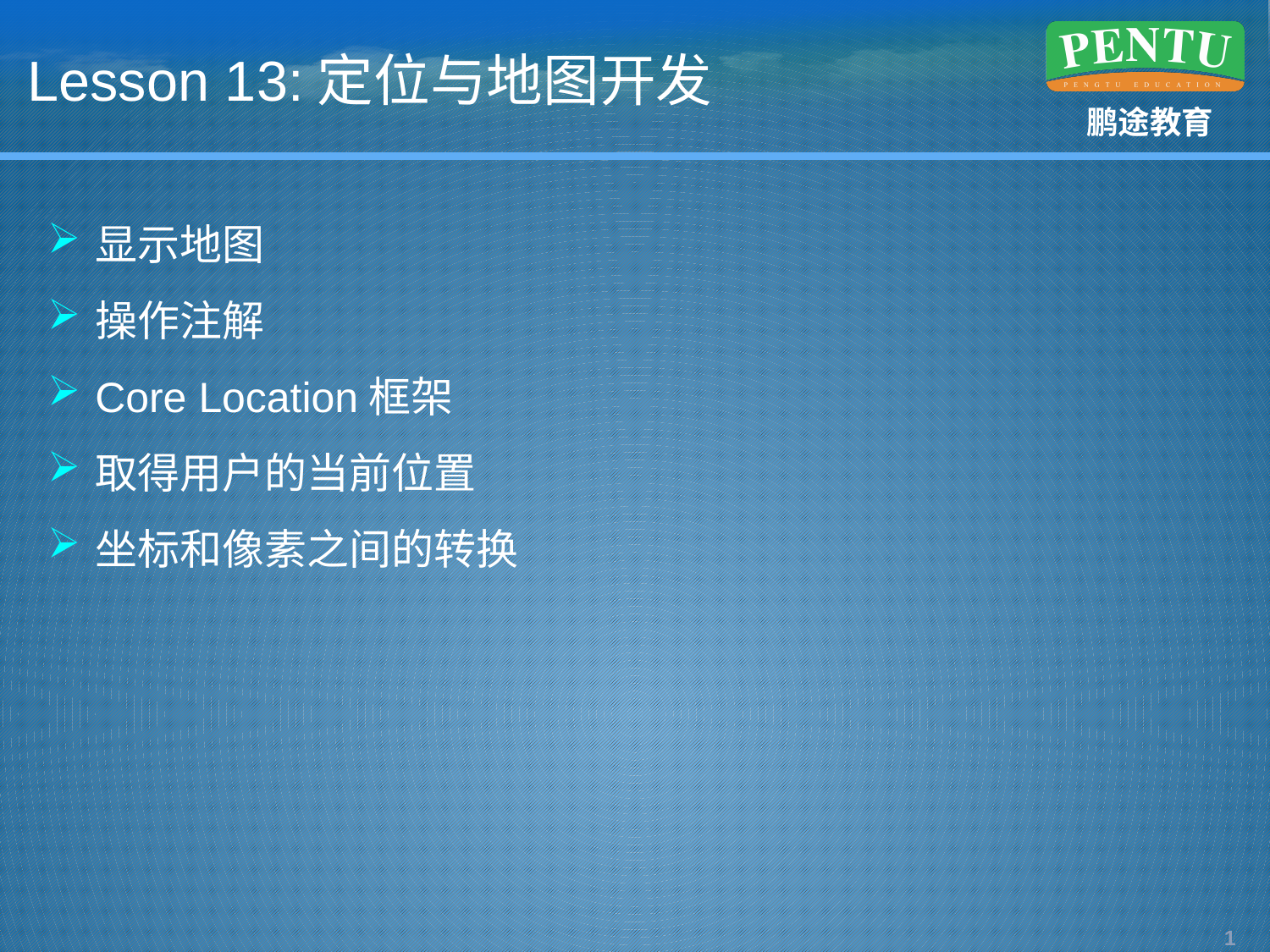

# Lesson 13:定位与地图开发
显示地图
操作注解
Core Location框架
取得用户的当前位置
坐标和像素之间的转换
1